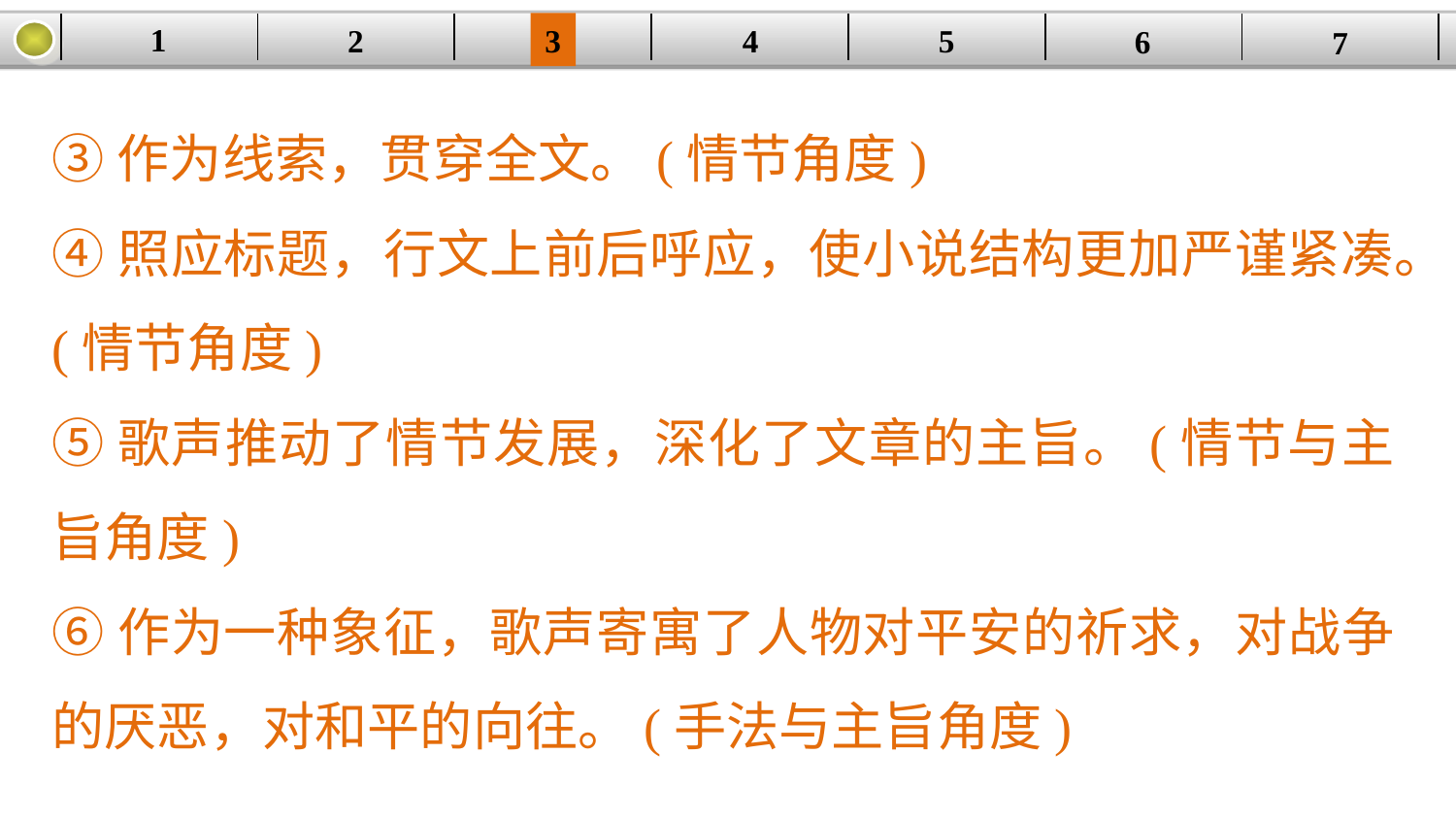

1
5
3
2
|  |  |  |  |  |  |  |
| --- | --- | --- | --- | --- | --- | --- |
4
6
7

③作为线索，贯穿全文。(情节角度)
④照应标题，行文上前后呼应，使小说结构更加严谨紧凑。(情节角度)
⑤歌声推动了情节发展，深化了文章的主旨。(情节与主旨角度)
⑥作为一种象征，歌声寄寓了人物对平安的祈求，对战争的厌恶，对和平的向往。(手法与主旨角度)